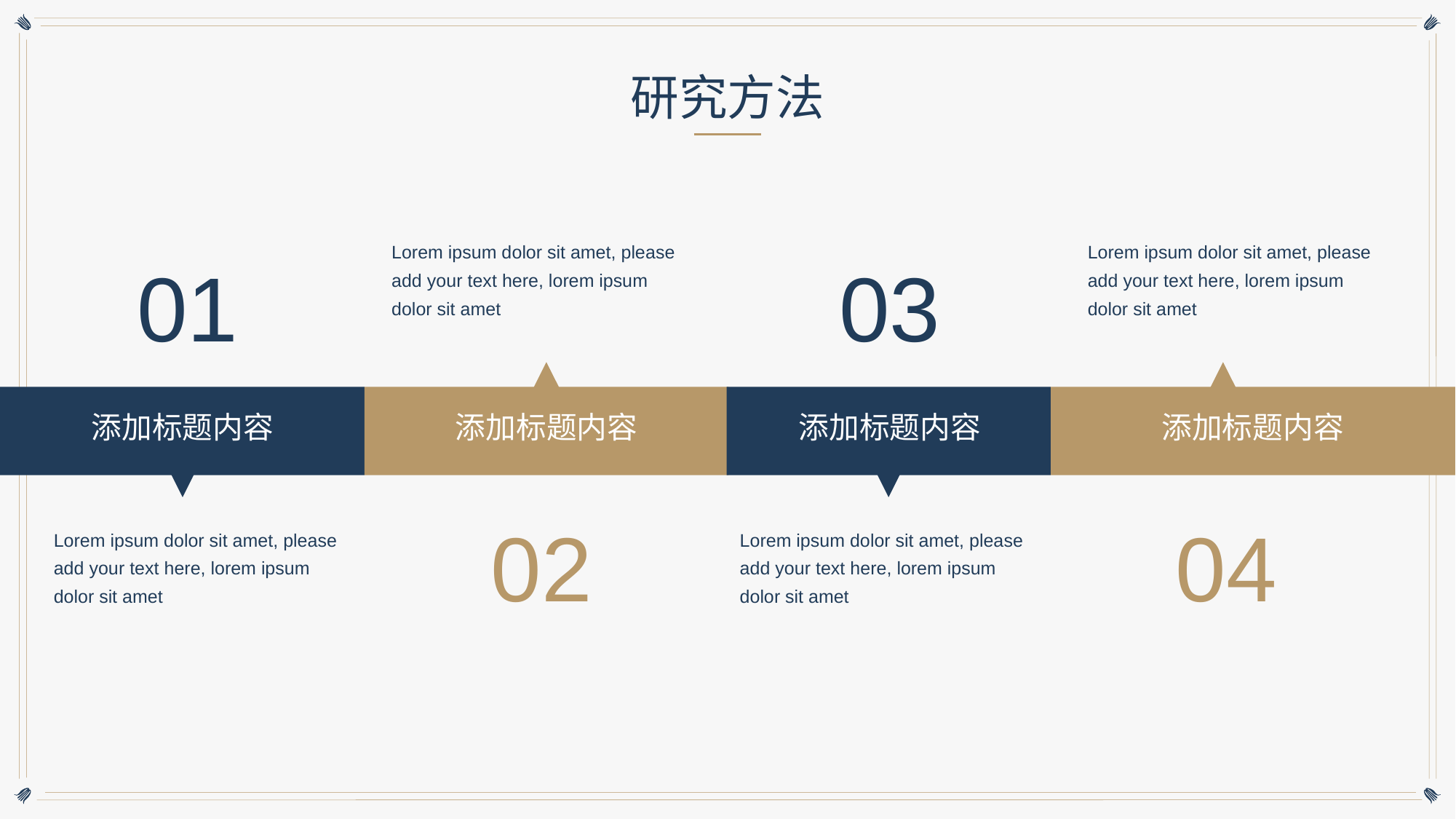

研究方法
Lorem ipsum dolor sit amet, please add your text here, lorem ipsum dolor sit amet
Lorem ipsum dolor sit amet, please add your text here, lorem ipsum dolor sit amet
01
03

添加标题内容
添加标题内容
添加标题内容
添加标题内容

02
04
Lorem ipsum dolor sit amet, please add your text here, lorem ipsum dolor sit amet
Lorem ipsum dolor sit amet, please add your text here, lorem ipsum dolor sit amet